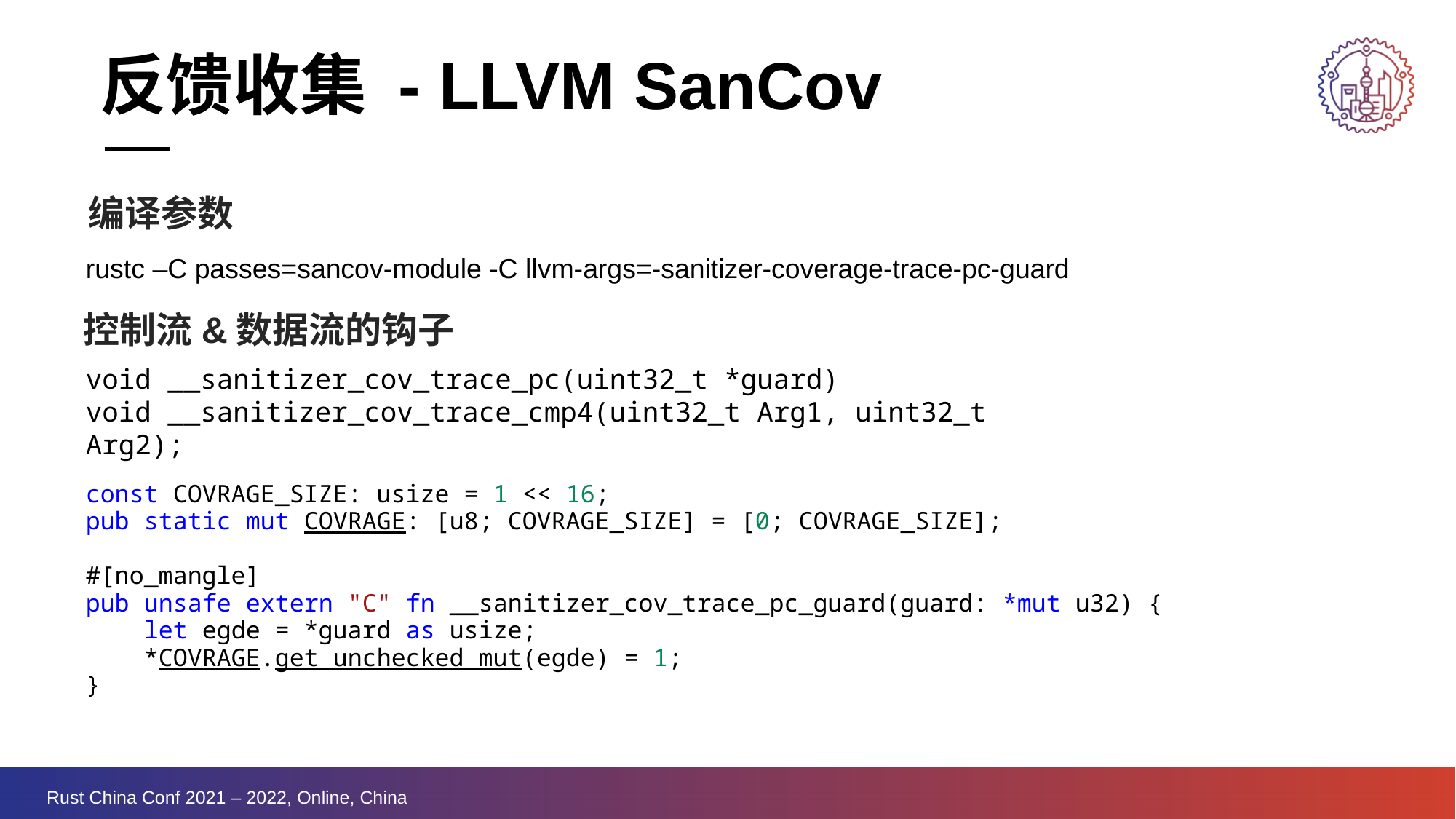

反馈收集 - LLVM SanCov
编译参数
rustc –C passes=sancov-module -C llvm-args=-sanitizer-coverage-trace-pc-guard
控制流&数据流的钩子
void __sanitizer_cov_trace_pc(uint32_t *guard)
void __sanitizer_cov_trace_cmp4(uint32_t Arg1, uint32_t Arg2);

const COVRAGE_SIZE: usize = 1 << 16;
pub static mut COVRAGE: [u8; COVRAGE_SIZE] = [0; COVRAGE_SIZE];

#[no_mangle]
pub unsafe extern "C" fn __sanitizer_cov_trace_pc_guard(guard: *mut u32) {
    let egde = *guard as usize;
    *COVRAGE.get_unchecked_mut(egde) = 1;
}